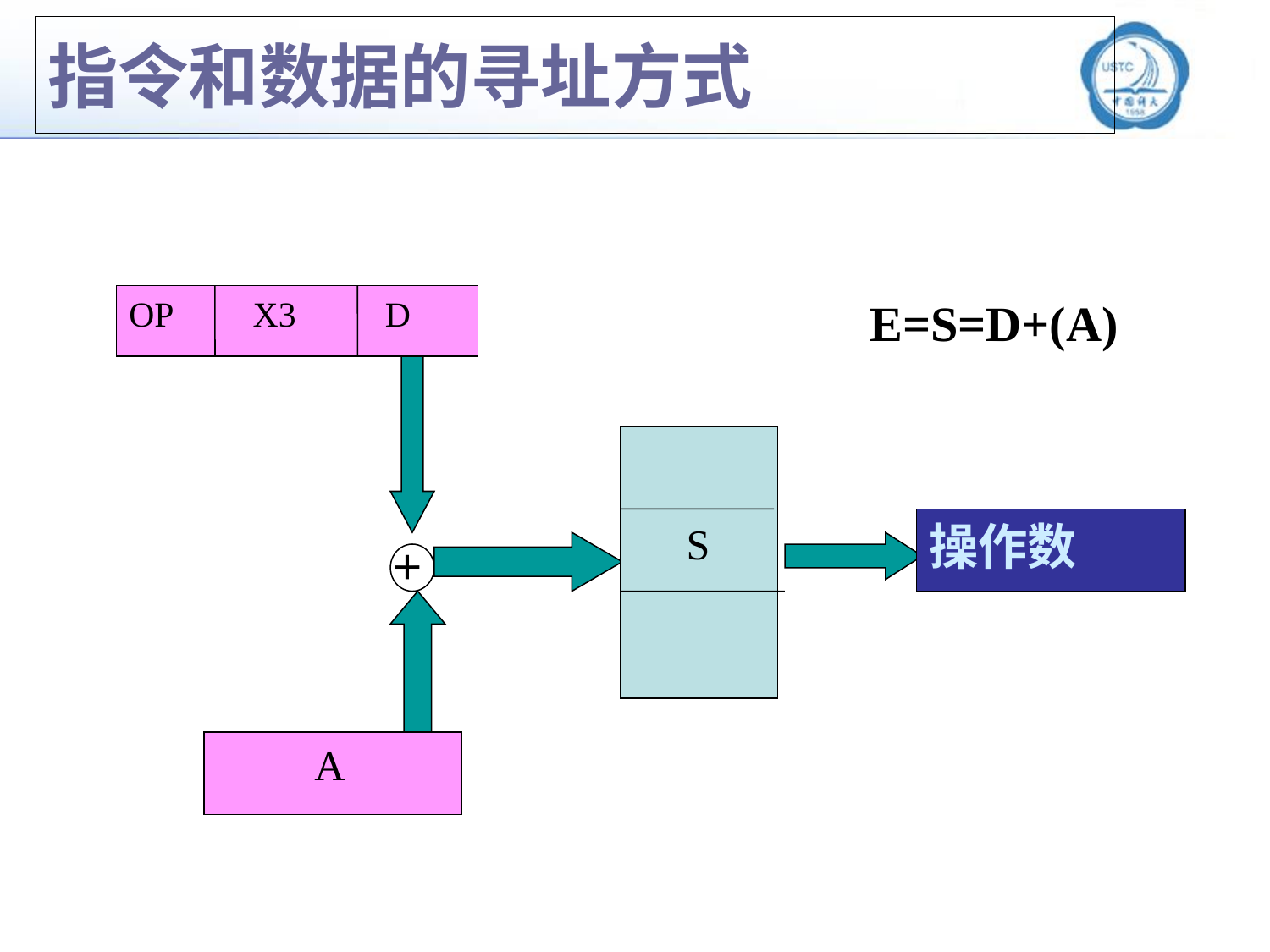

# 指令和数据的寻址方式
OP         X3          D

            S

操作数
+

           A
E=S=D+(A)